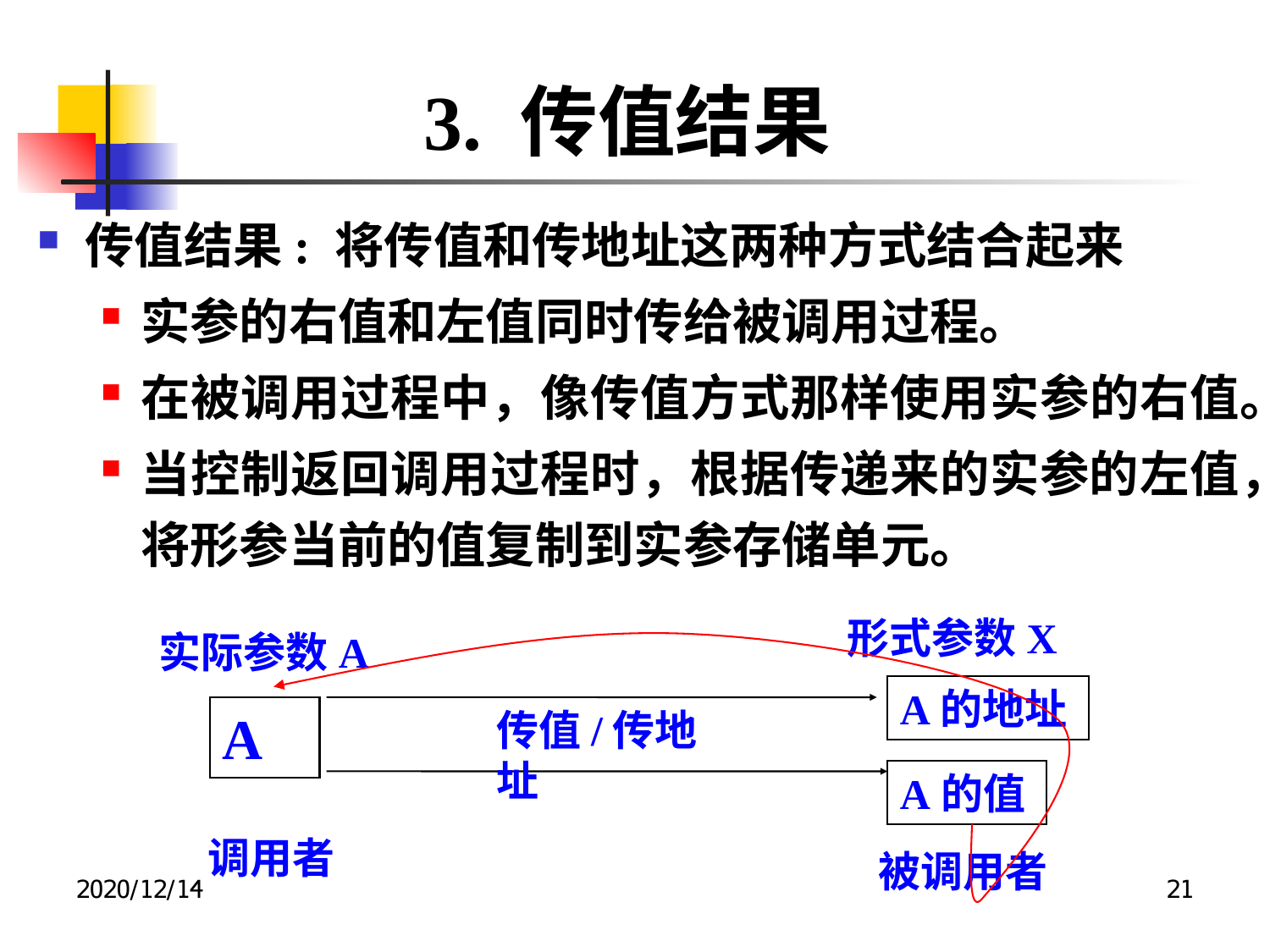

3. 传值结果
传值结果: 将传值和传地址这两种方式结合起来
实参的右值和左值同时传给被调用过程。
在被调用过程中，像传值方式那样使用实参的右值。
当控制返回调用过程时，根据传递来的实参的左值，将形参当前的值复制到实参存储单元。
形式参数X
实际参数A

A的地址
A

传值/传地址
A的值

调用者
被调用者
2020/12/14
21